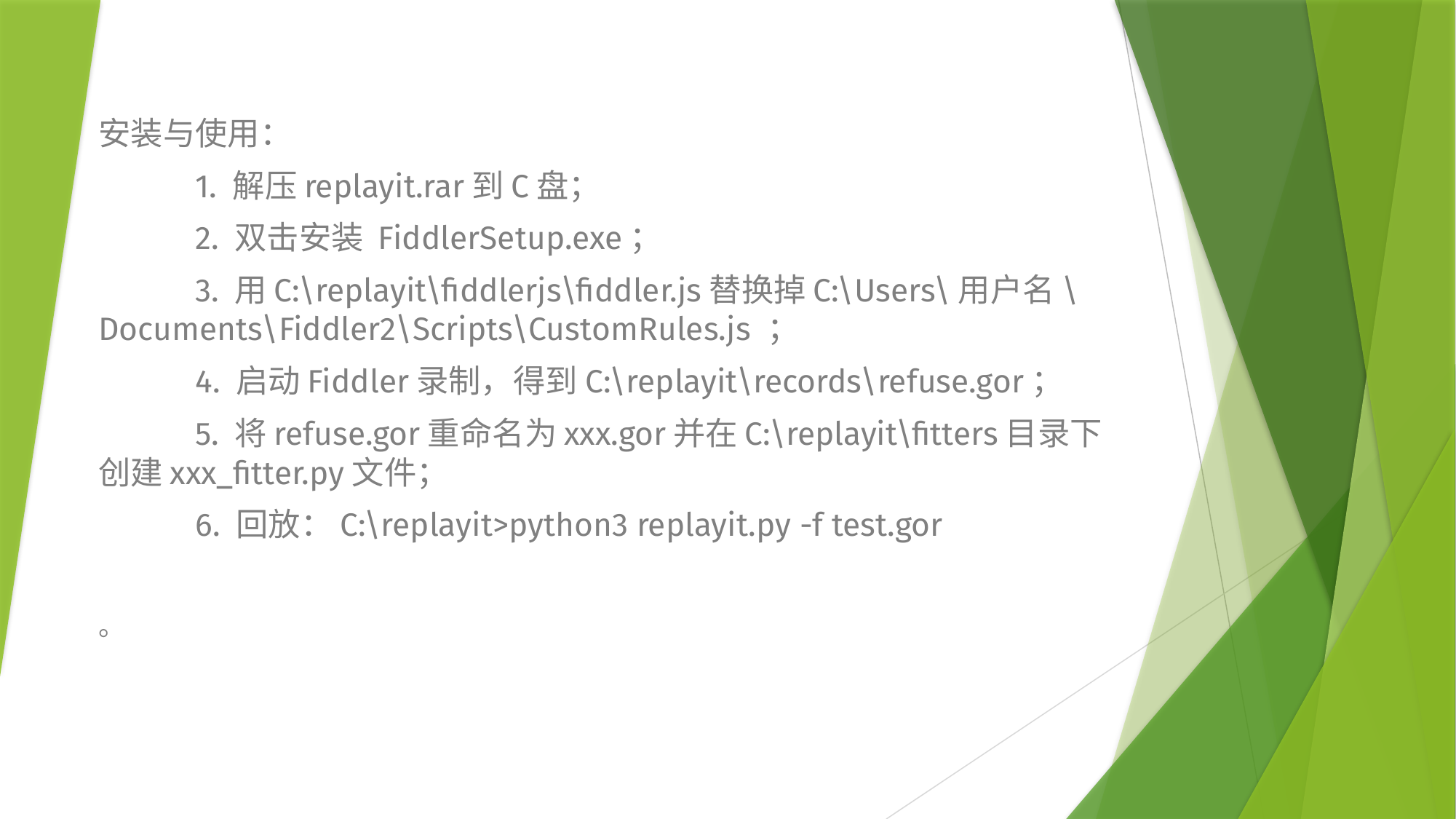

安装与使用：
	1. 解压replayit.rar到C盘；
	2. 双击安装 FiddlerSetup.exe；
	3. 用C:\replayit\fiddlerjs\fiddler.js替换掉C:\Users\用户名\Documents\Fiddler2\Scripts\CustomRules.js ；
	4. 启动Fiddler录制，得到C:\replayit\records\refuse.gor；
	5. 将refuse.gor重命名为xxx.gor并在C:\replayit\fitters目录下创建xxx_fitter.py文件；
  	6. 回放：C:\replayit>python3 replayit.py -f test.gor

。